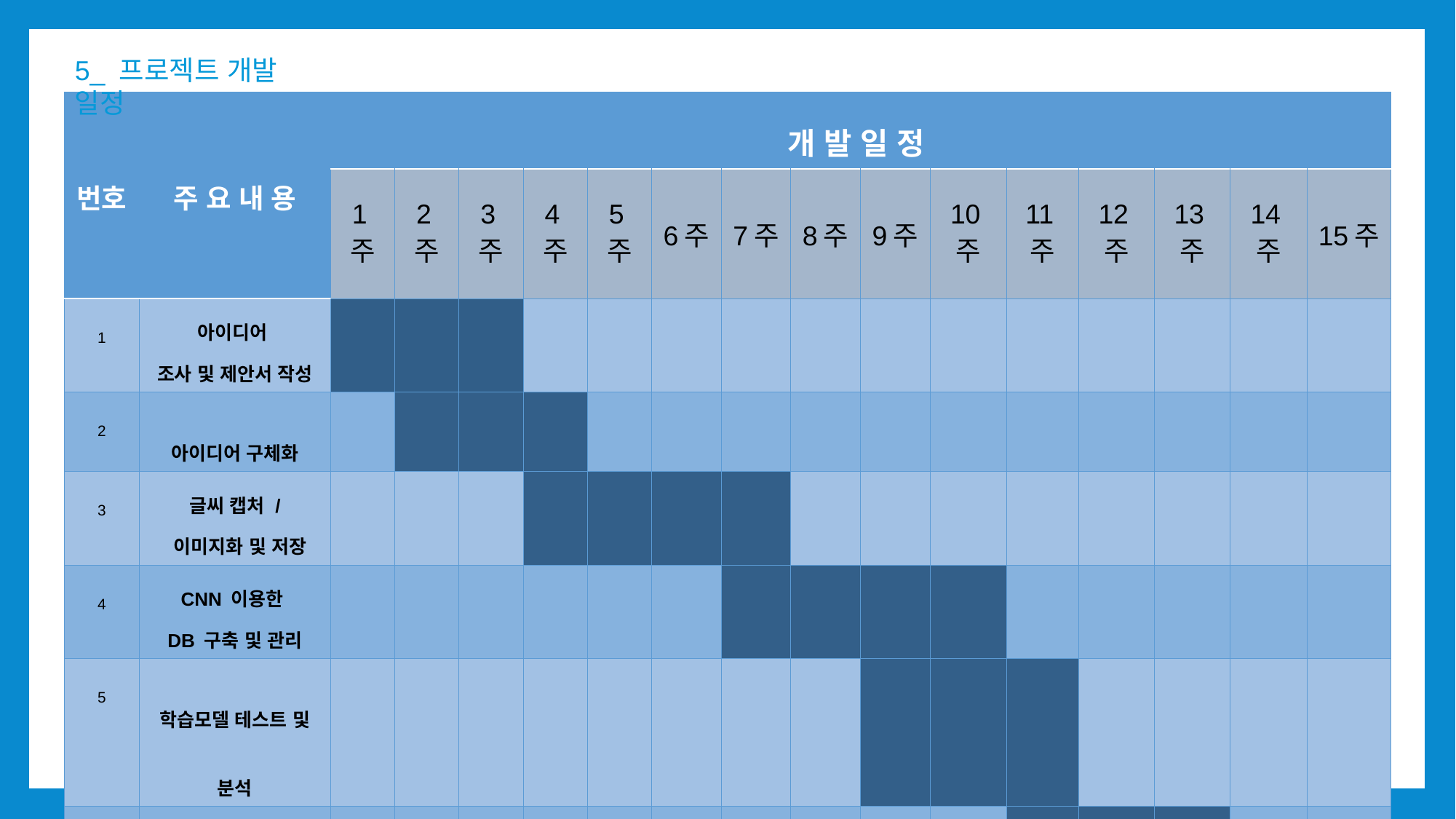

5_ 프로젝트 개발 일정
| 번호 | 주 요 내 용 | 개 발 일 정 |  |  |  |  |  |  |  |  |  |  |  |  |  |  |
| --- | --- | --- | --- | --- | --- | --- | --- | --- | --- | --- | --- | --- | --- | --- | --- | --- |
|  |  | 1주 | 2주 | 3주 | 4주 | 5주 | 6주 | 7주 | 8주 | 9주 | 10주 | 11주 | 12주 | 13주 | 14주 | 15주 |
| 1 | 아이디어 조사 및 제안서 작성 |  |  |  |  |  |  |  |  |  |  |  |  |  |  |  |
| 2 | 아이디어 구체화 |  |  |  |  |  |  |  |  |  |  |  |  |  |  |  |
| 3 | 글씨 캡처 / 이미지화 및 저장 |  |  |  |  |  |  |  |  |  |  |  |  |  |  |  |
| 4 | CNN 이용한 DB 구축 및 관리 |  |  |  |  |  |  |  |  |  |  |  |  |  |  |  |
| 5 | 학습모델 테스트 및 분석 |  |  |  |  |  |  |  |  |  |  |  |  |  |  |  |
| 6 | 중간 발표 및 오류수정 |  |  |  |  |  |  |  |  |  |  |  |  |  |  |  |
| 7 | 테스트 및 검증 |  |  |  |  |  |  |  |  |  |  |  |  |  |  |  |
| 8 | 최종 발표 |  |  |  |  |  |  |  |  |  |  |  |  |  |  |  |